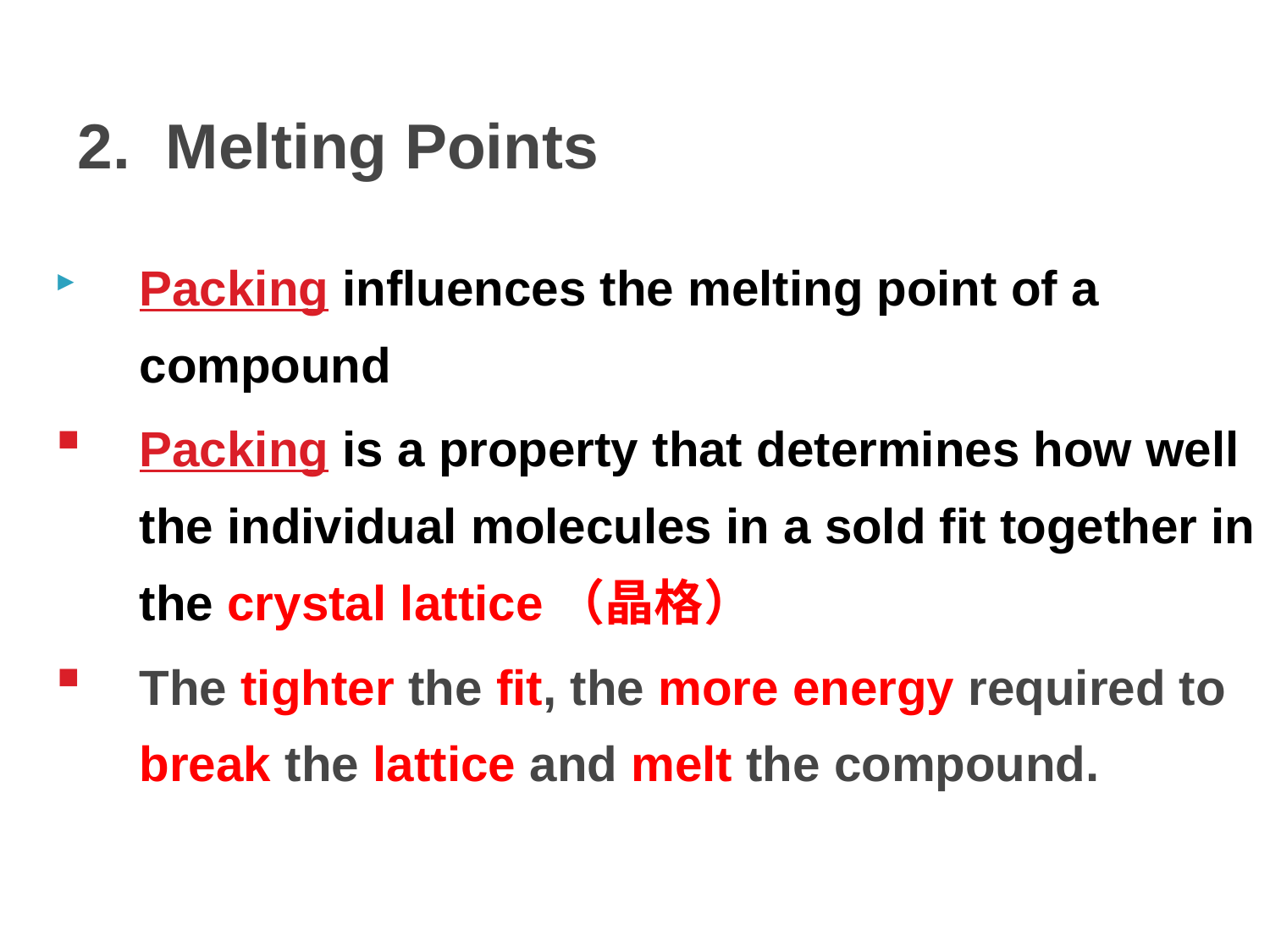

# 2.  Melting Points
Packing influences the melting point of a compound
Packing is a property that determines how well the individual molecules in a sold fit together in the crystal lattice（晶格）
The tighter the fit, the more energy required to break the lattice and melt the compound.